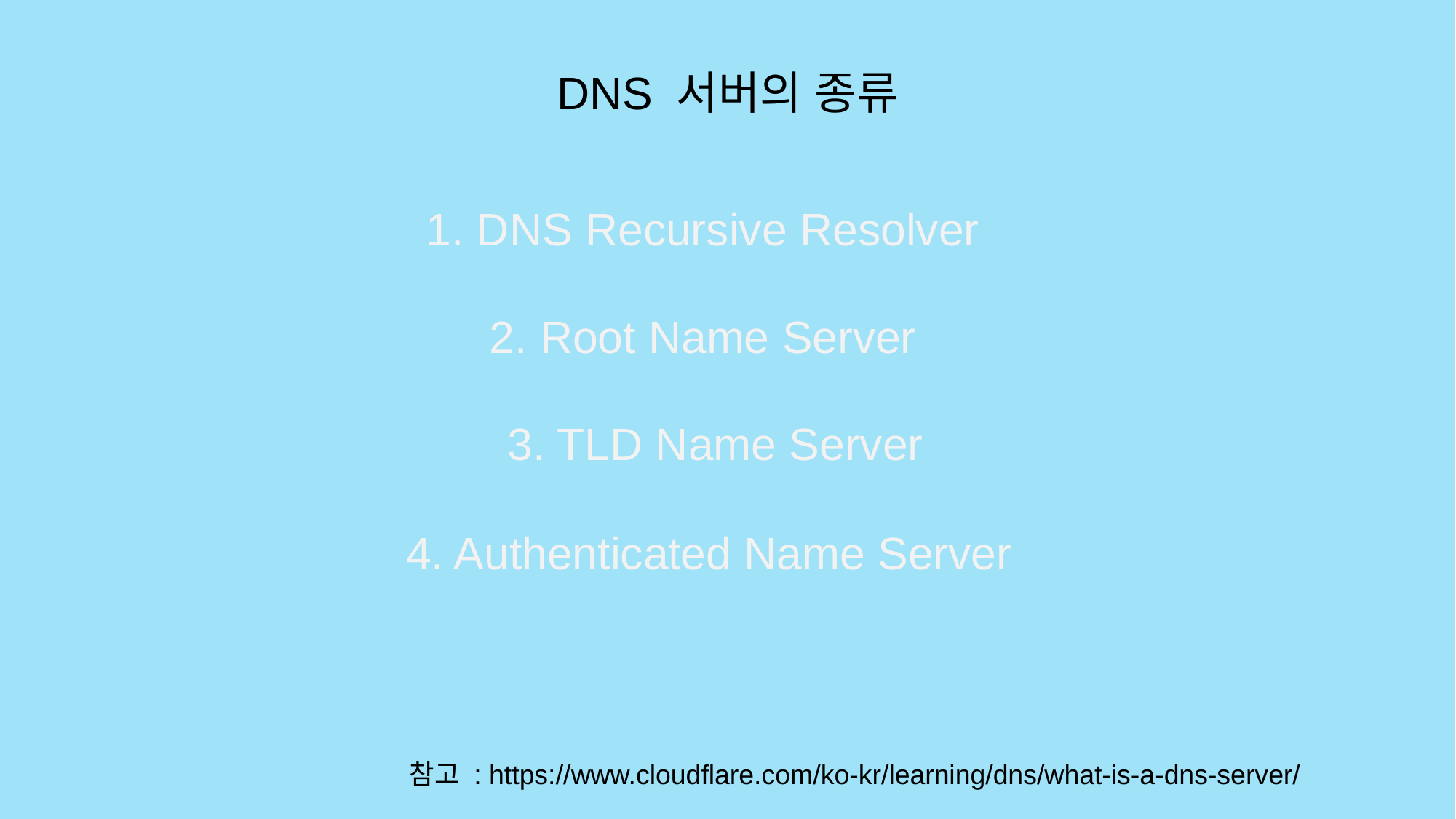

DNS 서버의 종류
1. DNS Recursive Resolver
2. Root Name Server
3. TLD Name Server
4. Authenticated Name Server
참고 : https://www.cloudflare.com/ko-kr/learning/dns/what-is-a-dns-server/